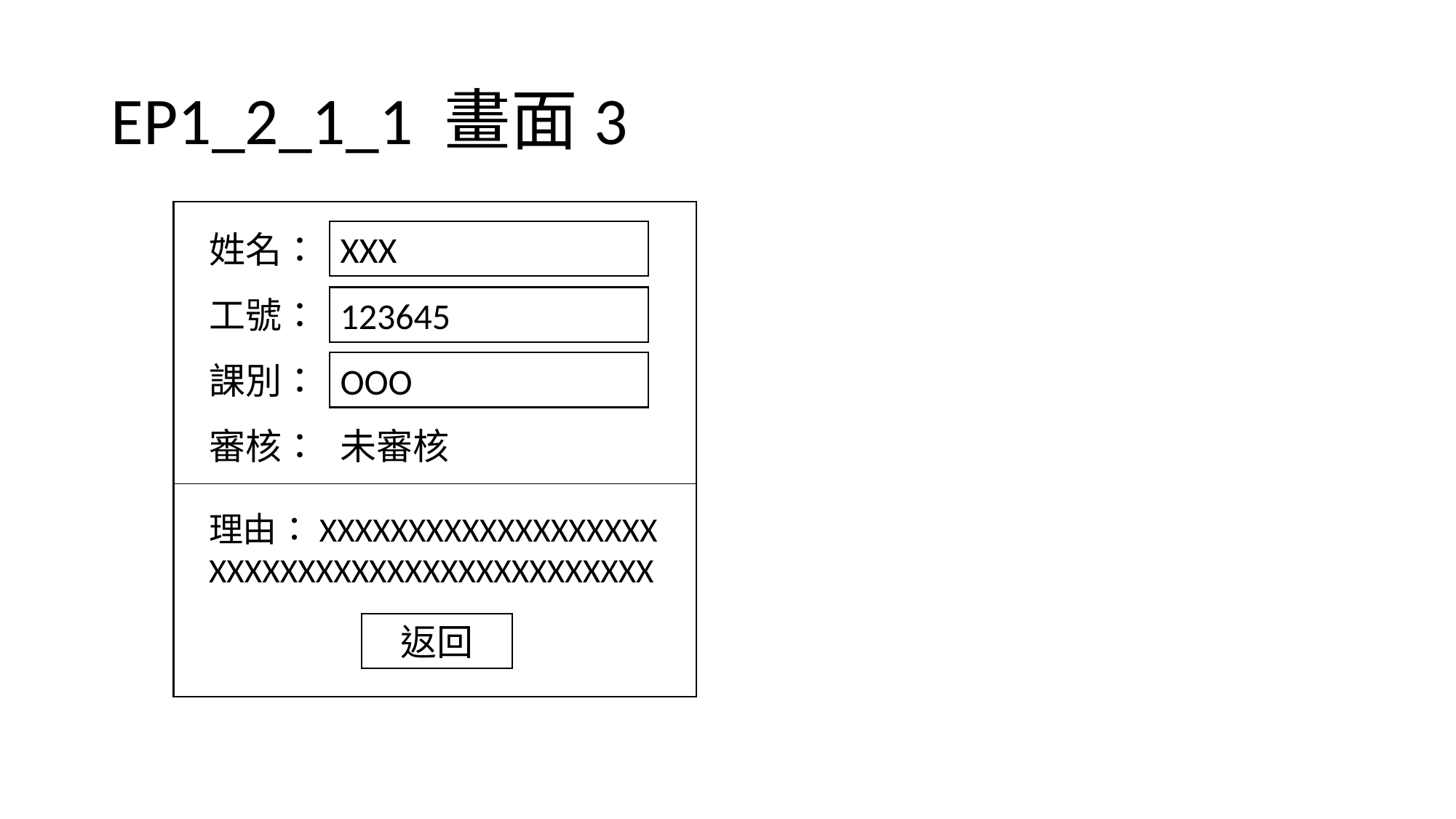

# EP1_2_1_1 畫面3

姓名：
XXX
工號：
123645
課別：
OOO
審核：
未審核
理由：XXXXXXXXXXXXXXXXXXX
XXXXXXXXXXXXXXXXXXXXXXXXX
返回